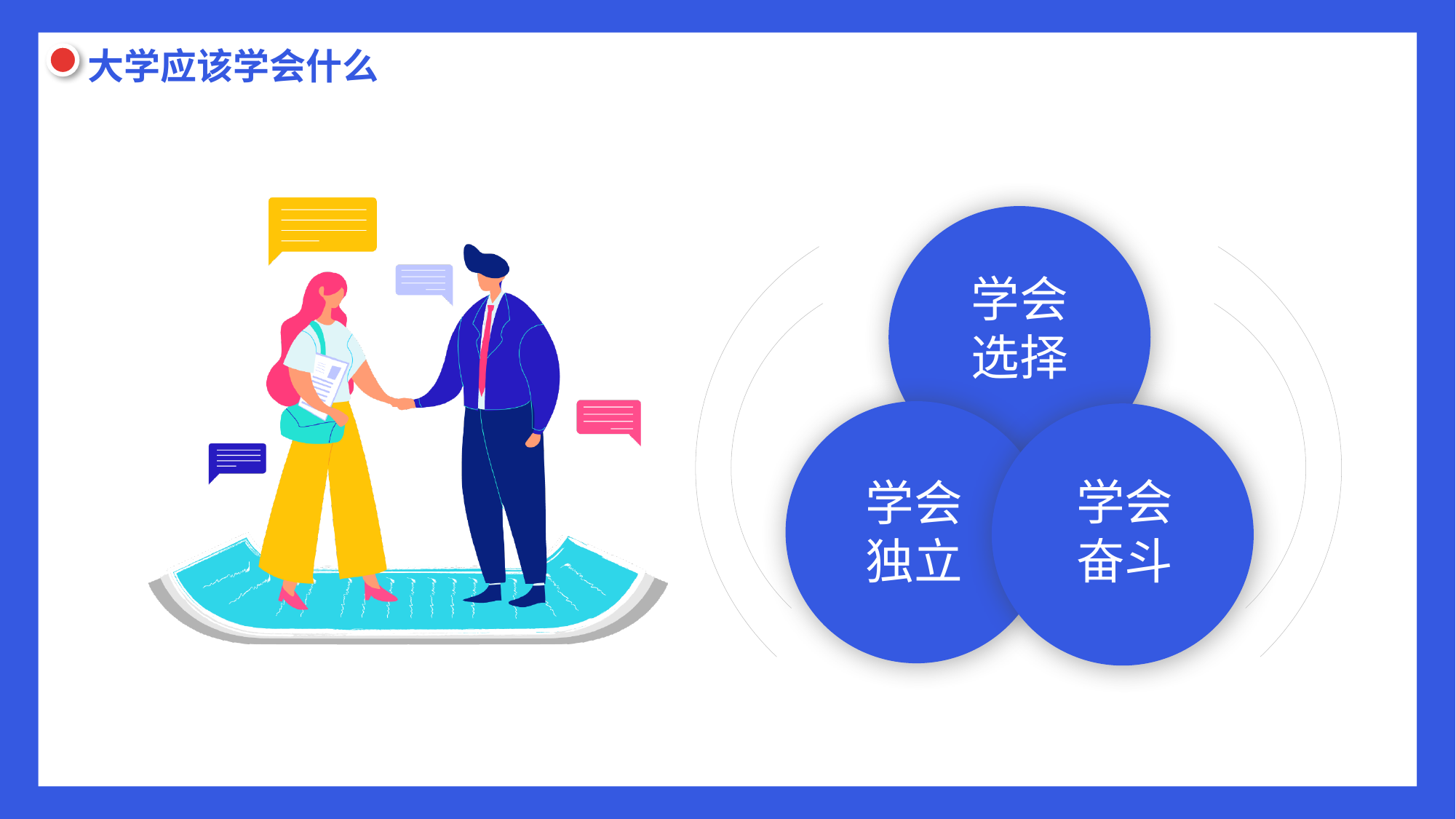

大学应该学会什么

学会
选择

学会
奋斗
学会
独立